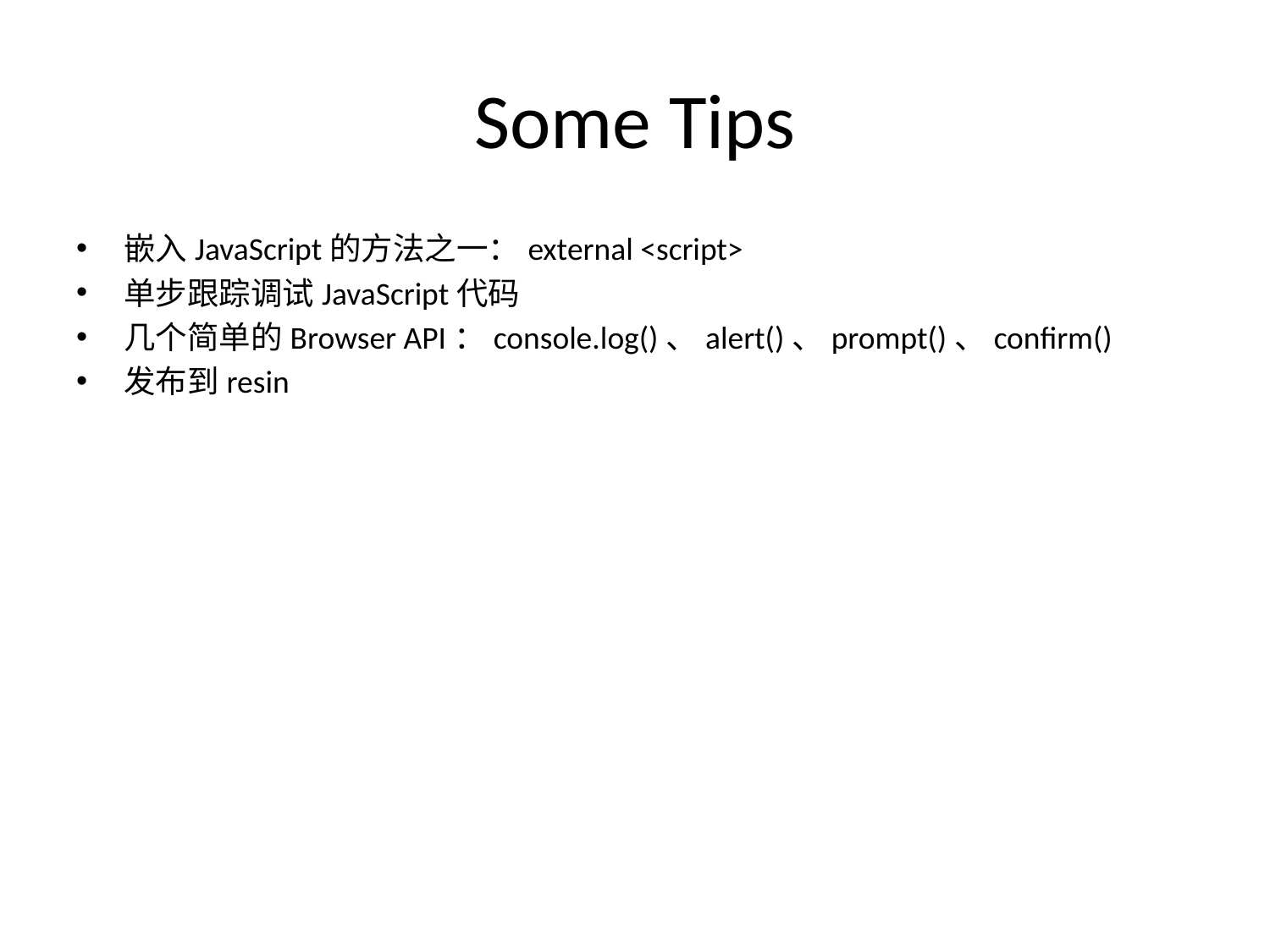

# Some Tips
嵌入JavaScript的方法之一：external <script>
单步跟踪调试JavaScript代码
几个简单的Browser API：console.log()、alert()、prompt()、confirm()
发布到resin